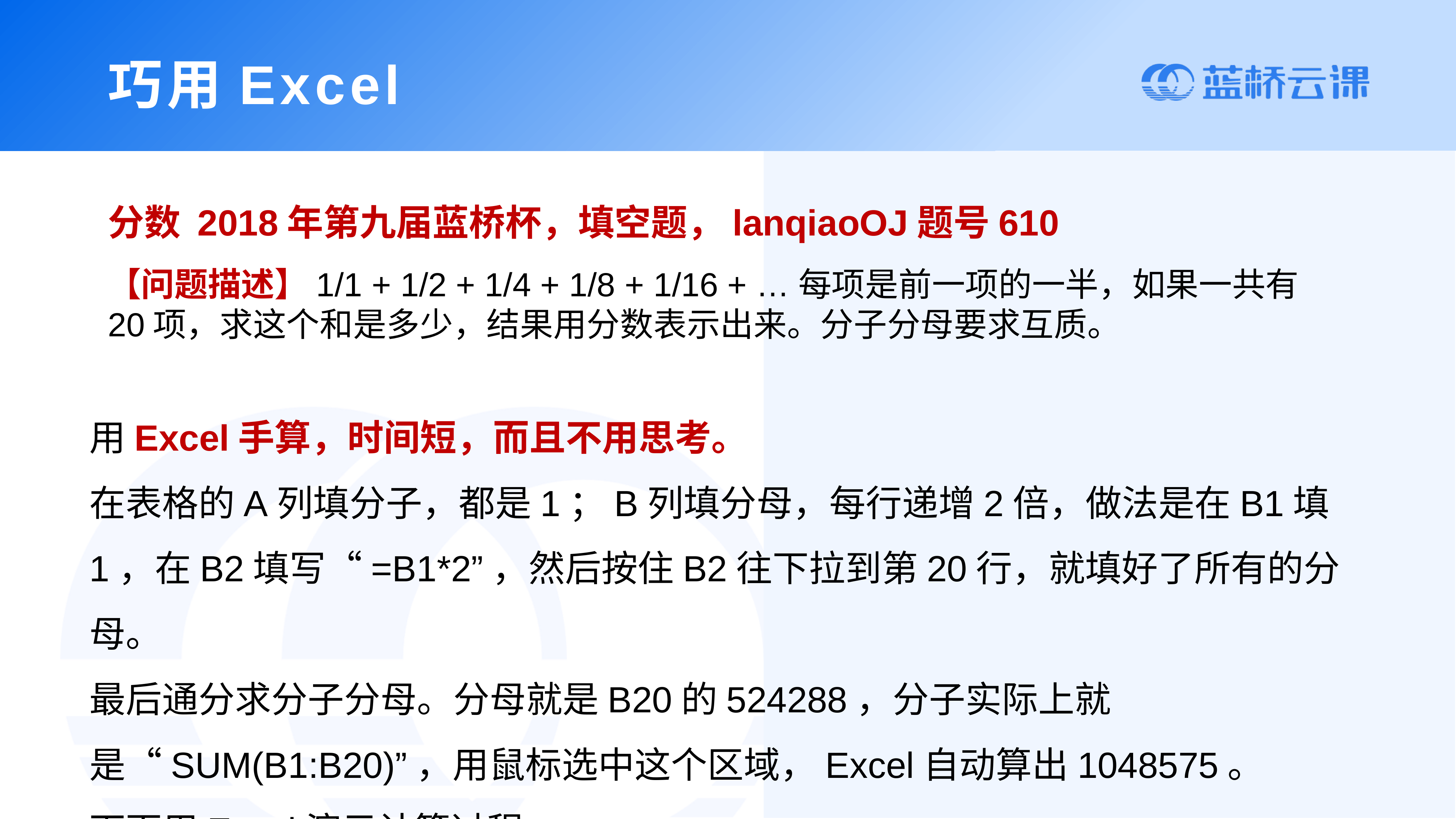

巧用Excel
分数 2018年第九届蓝桥杯，填空题，lanqiaoOJ题号610
【问题描述】1/1 + 1/2 + 1/4 + 1/8 + 1/16 + …每项是前一项的一半，如果一共有20项，求这个和是多少，结果用分数表示出来。分子分母要求互质。

用Excel手算，时间短，而且不用思考。
在表格的A列填分子，都是1；B列填分母，每行递增2倍，做法是在B1填1，在B2填写“=B1*2”，然后按住B2往下拉到第20行，就填好了所有的分母。
最后通分求分子分母。分母就是B20的524288，分子实际上就是“SUM(B1:B20)”，用鼠标选中这个区域，Excel自动算出1048575。
下面用Excel演示计算过程